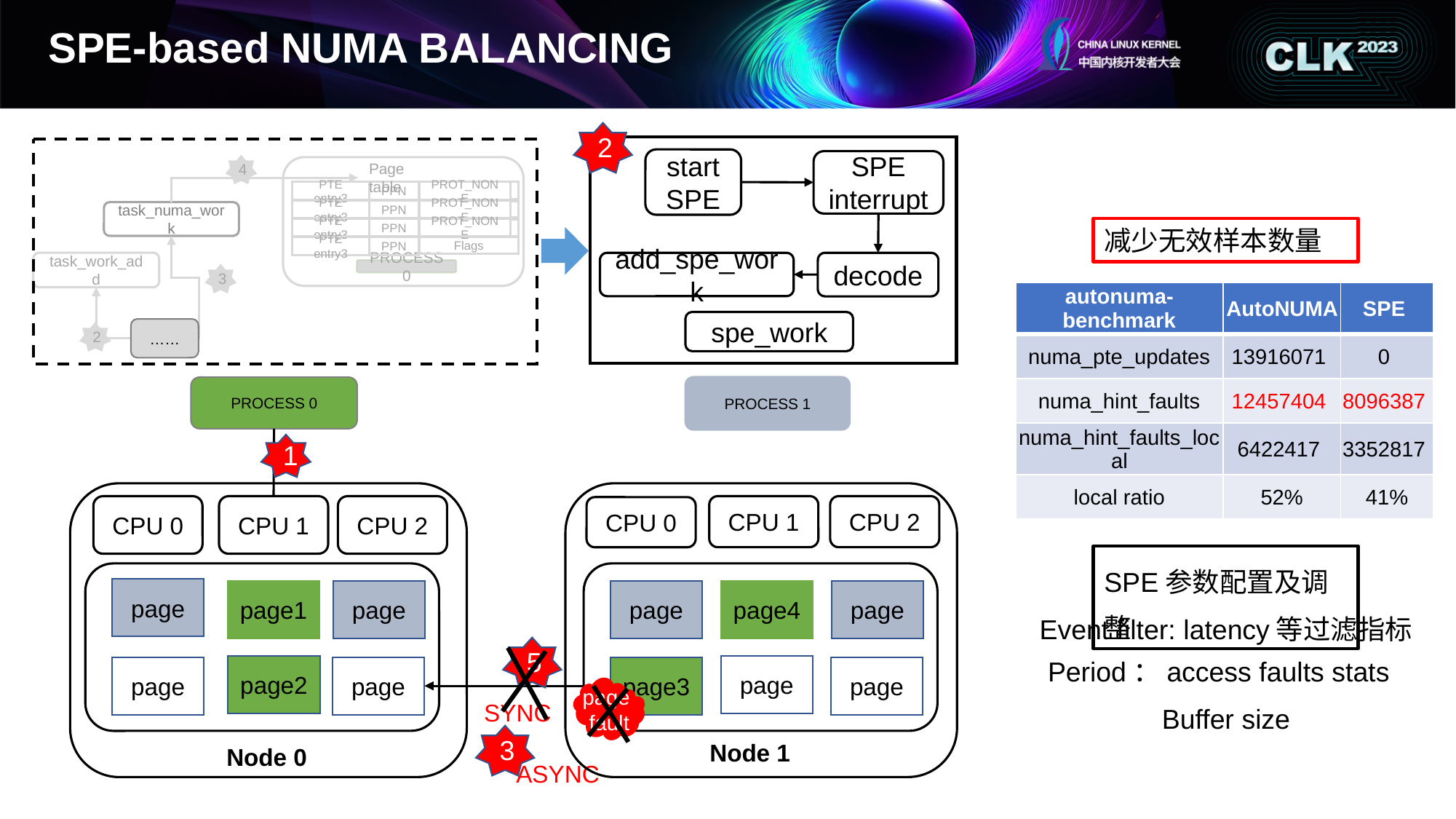

# SPE-based NUMA BALANCING
2

start
SPE
SPE
interrupt
Page table
4

PPN
PTE entry3
PROT_NONE

PPN
PTE entry3
PROT_NONE
task_numa_work

PPN
PTE entry3
PROT_NONE
减少无效样本数量

PPN
PTE entry3
Flags
task_work_add
add_spe_work
decode
PROCESS 0
3
| autonuma-benchmark | AutoNUMA | SPE |
| --- | --- | --- |
| numa\_pte\_updates | 13916071 | 0 |
| numa\_hint\_faults | 12457404 | 8096387 |
| numa\_hint\_faults\_local | 6422417 | 3352817 |
| local ratio | 52% | 41% |
spe_work
……
2
PROCESS 1
PROCESS 0
1

CPU 1
CPU 2
CPU 0
CPU 1
CPU 2
CPU 0
SPE参数配置及调整

page
page1
page
page
page4
page
Event filter: latency等过滤指标
5
Period：access faults stats
page2
page
page
page
page3
page
page
fault

SYNC
Buffer size
3
Node 1
Node 0
ASYNC